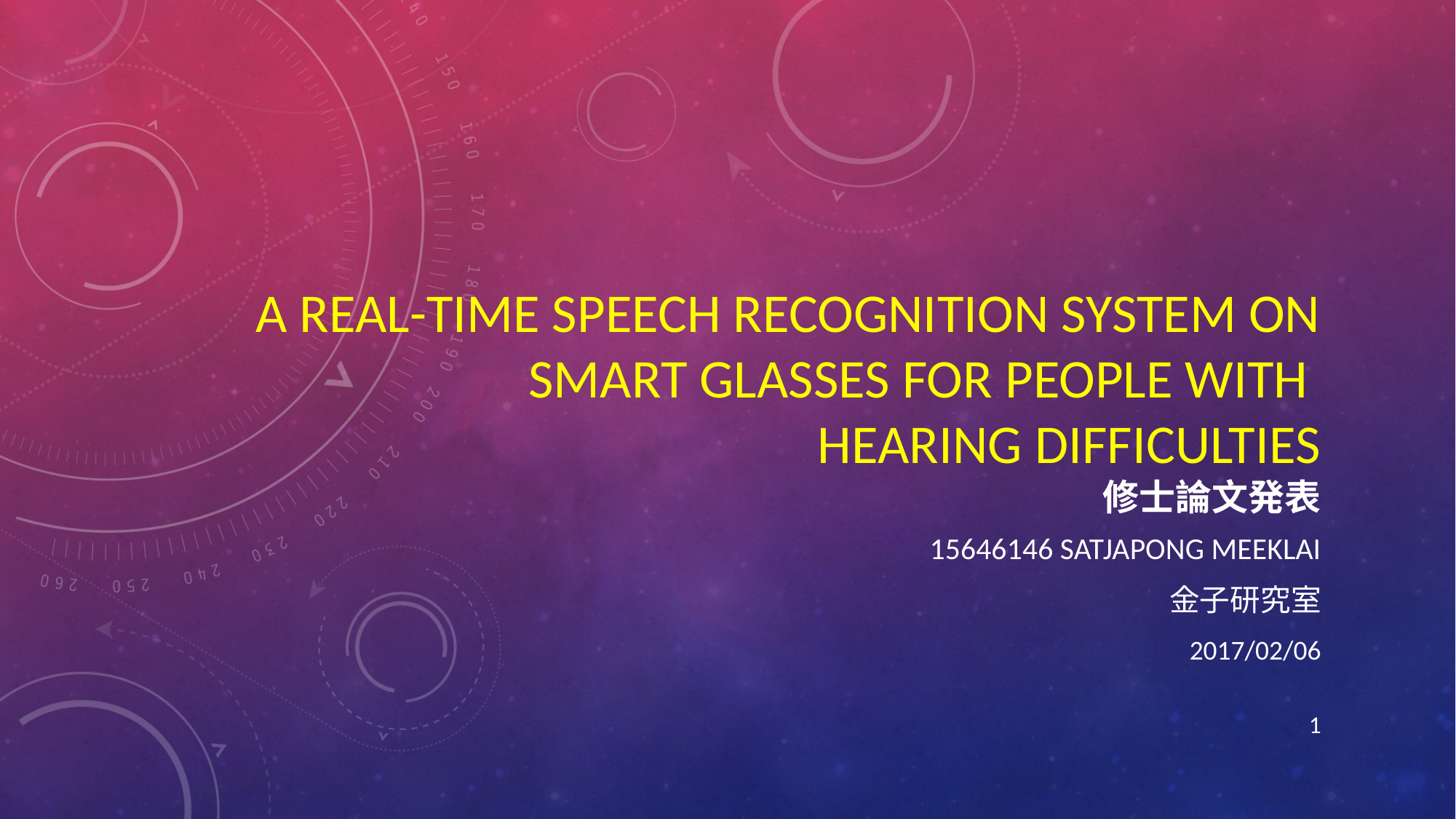

# A real-time speech recognition system on smart glasses for people with hearing difficulties 修士論文発表
15646146 Satjapong meeklai
金子研究室
2017/02/06
1